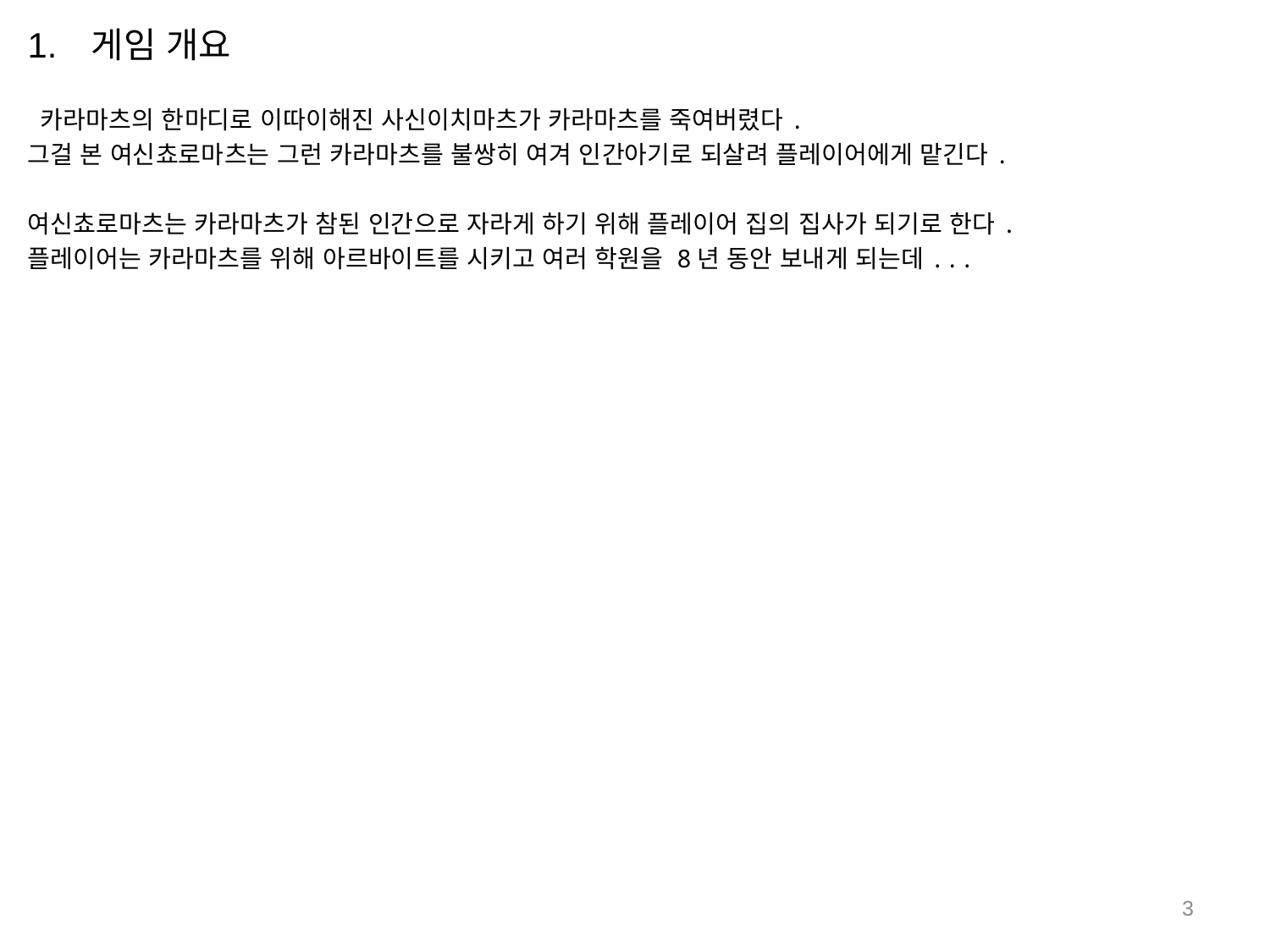

게임 개요

 카라마츠의 한마디로 이따이해진 사신이치마츠가 카라마츠를 죽여버렸다.
그걸 본 여신쵸로마츠는 그런 카라마츠를 불쌍히 여겨 인간아기로 되살려 플레이어에게 맡긴다.

여신쵸로마츠는 카라마츠가 참된 인간으로 자라게 하기 위해 플레이어 집의 집사가 되기로 한다.
플레이어는 카라마츠를 위해 아르바이트를 시키고 여러 학원을 8년 동안 보내게 되는데...

3